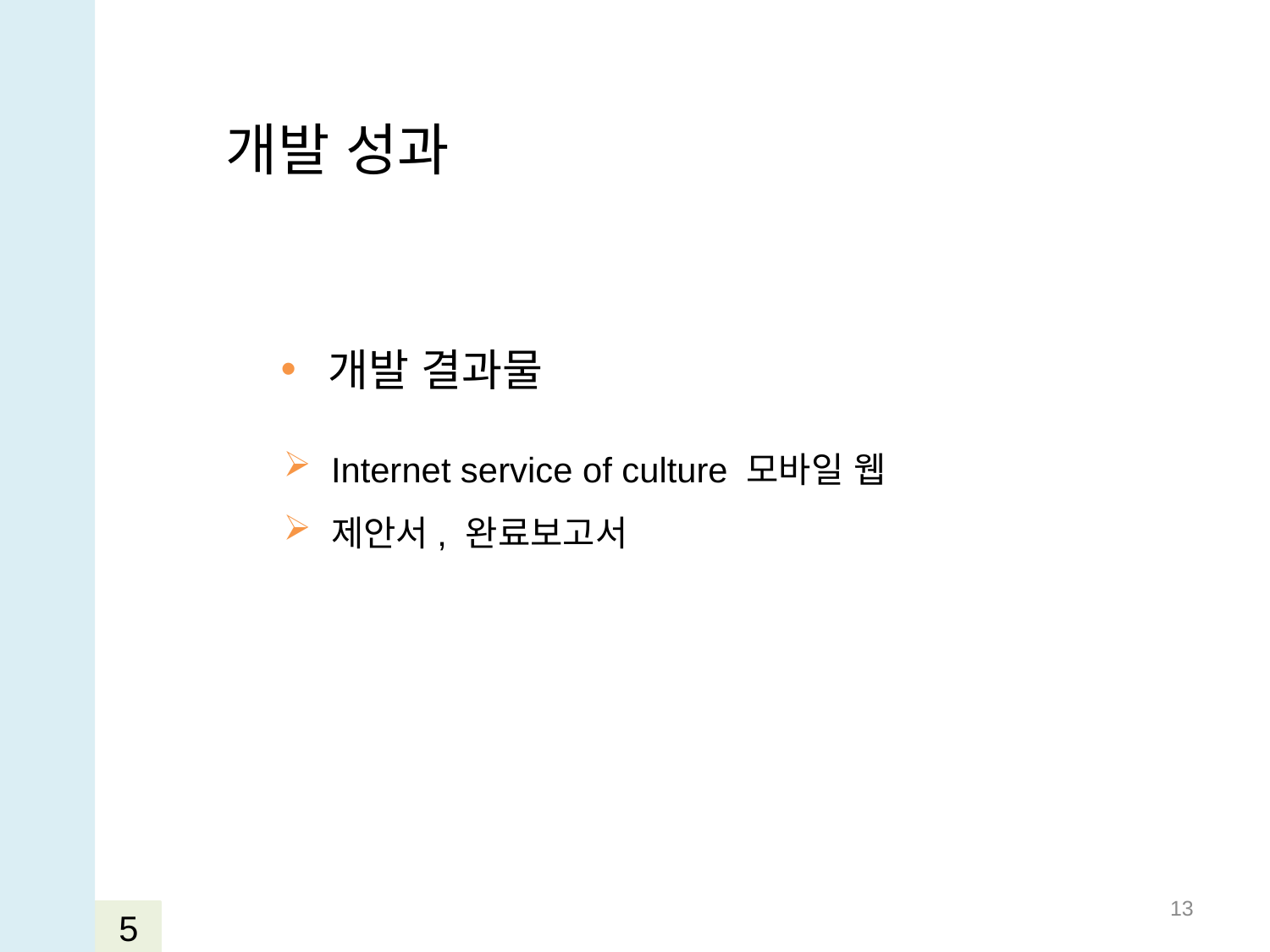

개발 성과
개발 결과물
Internet service of culture 모바일 웹
제안서, 완료보고서

13
5